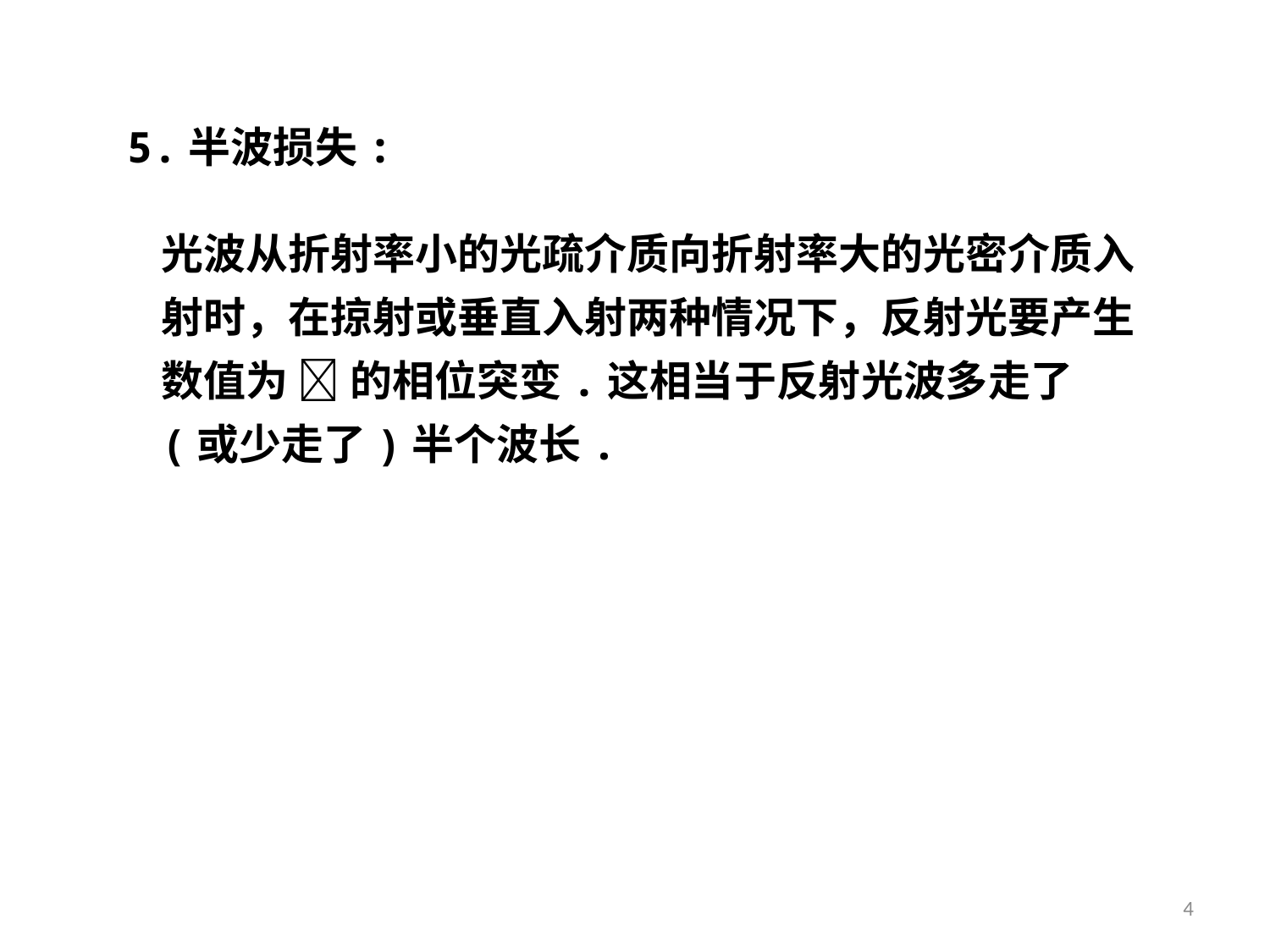

5.半波损失:
光波从折射率小的光疏介质向折射率大的光密介质入射时，在掠射或垂直入射两种情况下，反射光要产生数值为 π 的相位突变.这相当于反射光波多走了(或少走了)半个波长.
4